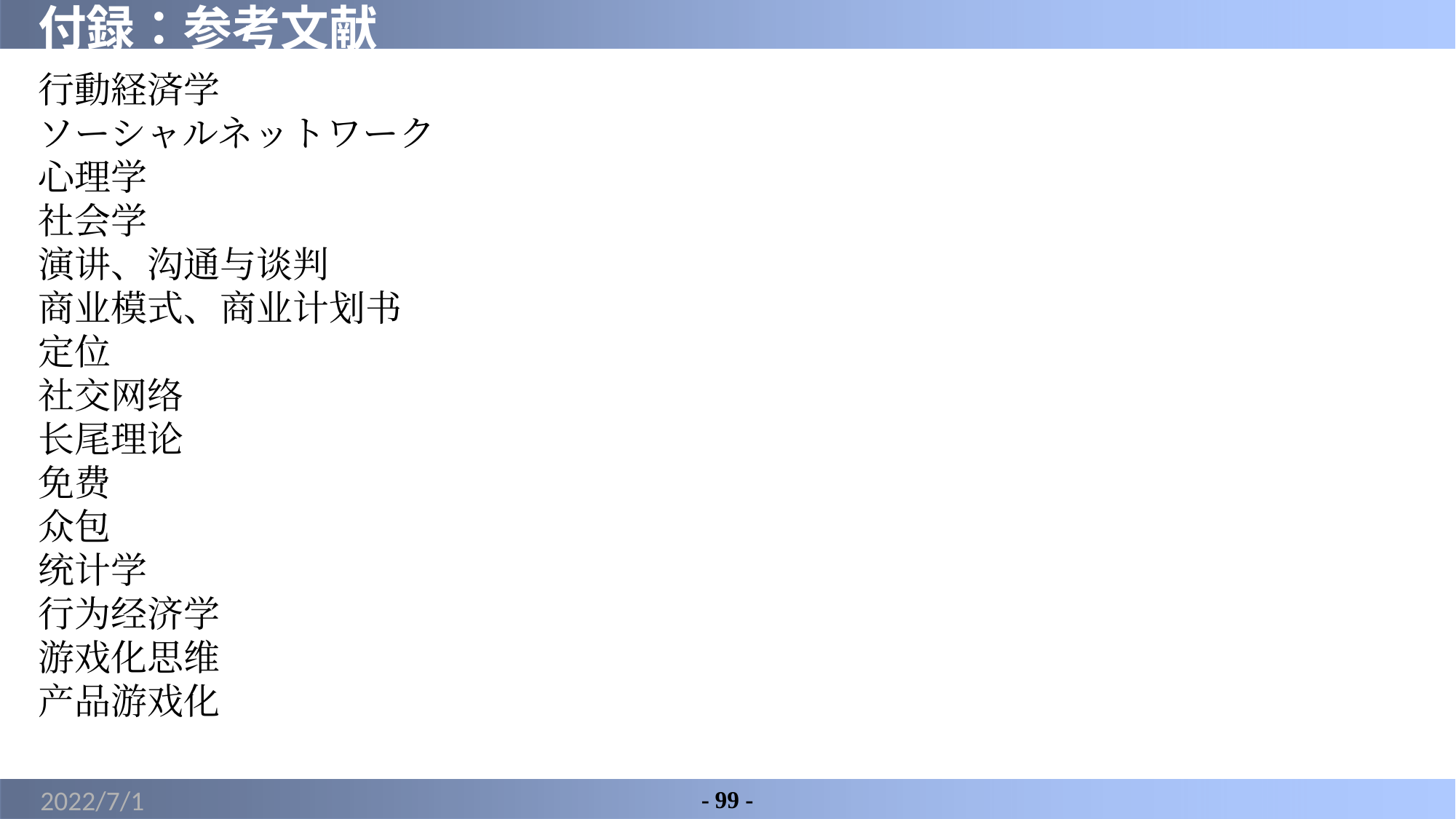

# 付録：参考文献
行動経済学
ソーシャルネットワーク
心理学
社会学
演讲、沟通与谈判
商业模式、商业计划书
定位
社交网络
长尾理论
免费
众包
统计学
行为经济学
游戏化思维
产品游戏化
2022/7/1
- 99 -